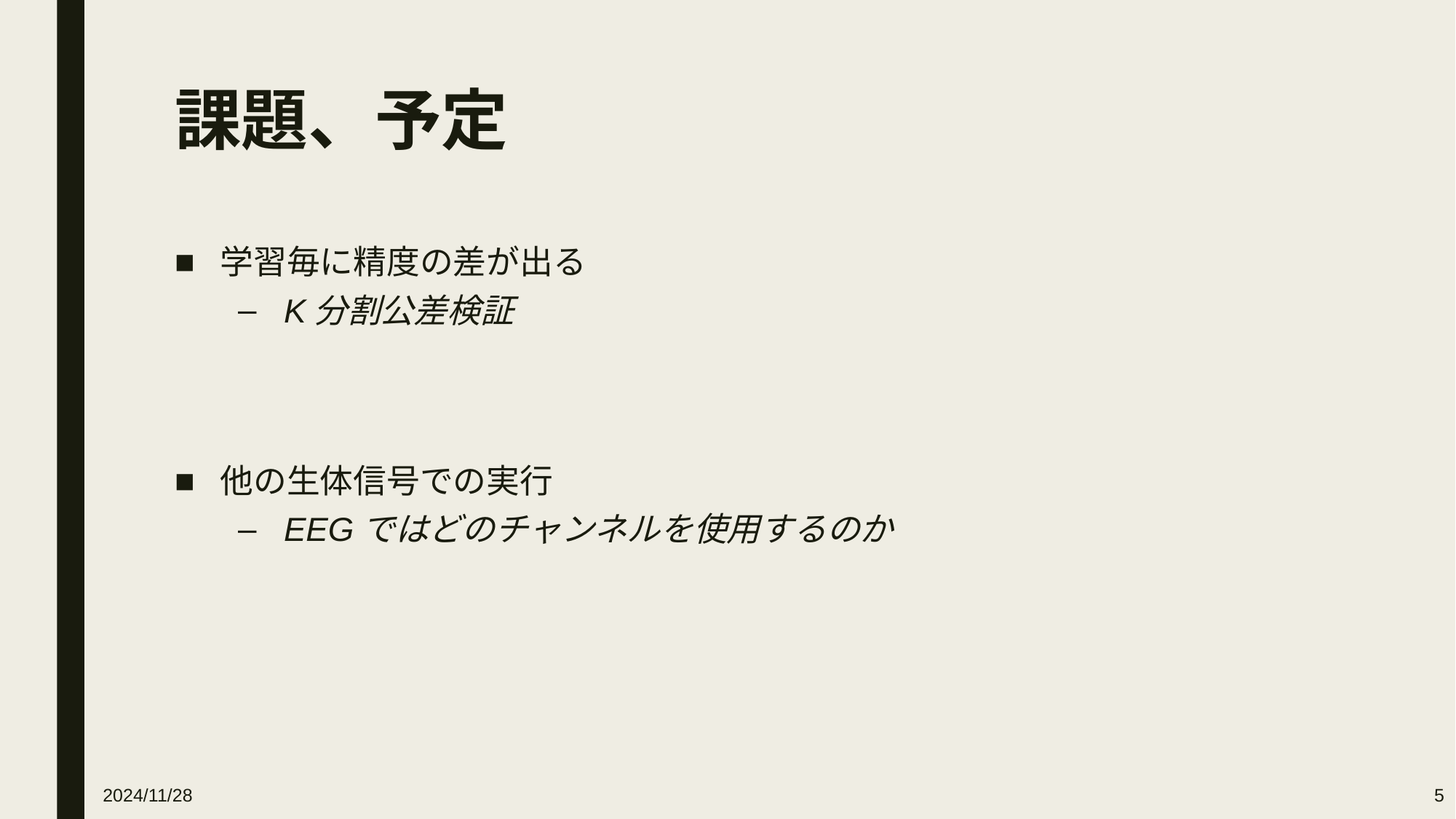

# 課題、予定

学習毎に精度の差が出る
K分割公差検証

他の生体信号での実行
EEGではどのチャンネルを使用するのか
2024/11/28
5